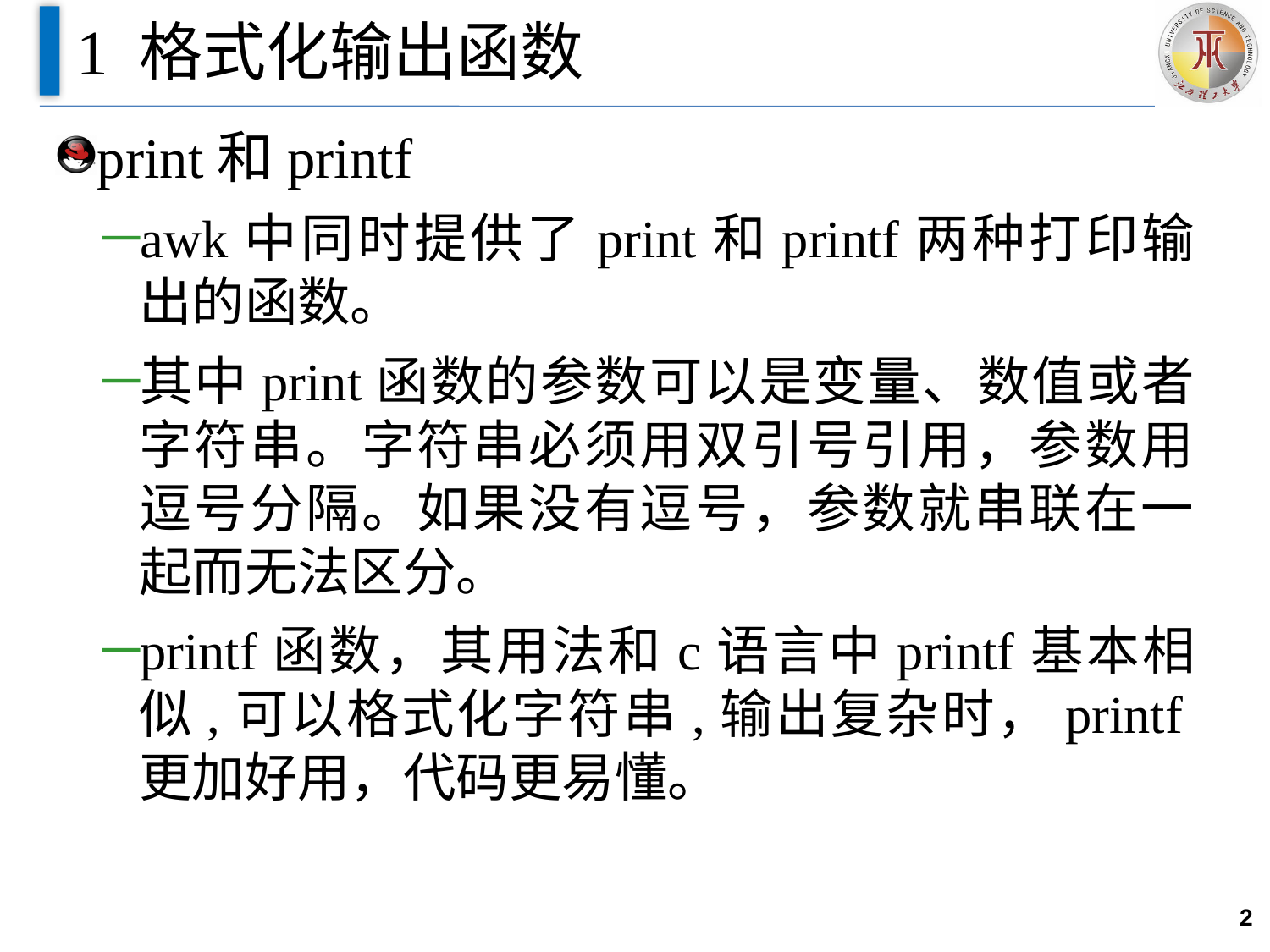

# 1 格式化输出函数
print和printf
awk中同时提供了print和printf两种打印输出的函数。
其中print函数的参数可以是变量、数值或者字符串。字符串必须用双引号引用，参数用逗号分隔。如果没有逗号，参数就串联在一起而无法区分。
printf函数，其用法和c语言中printf基本相似,可以格式化字符串,输出复杂时，printf更加好用，代码更易懂。

2